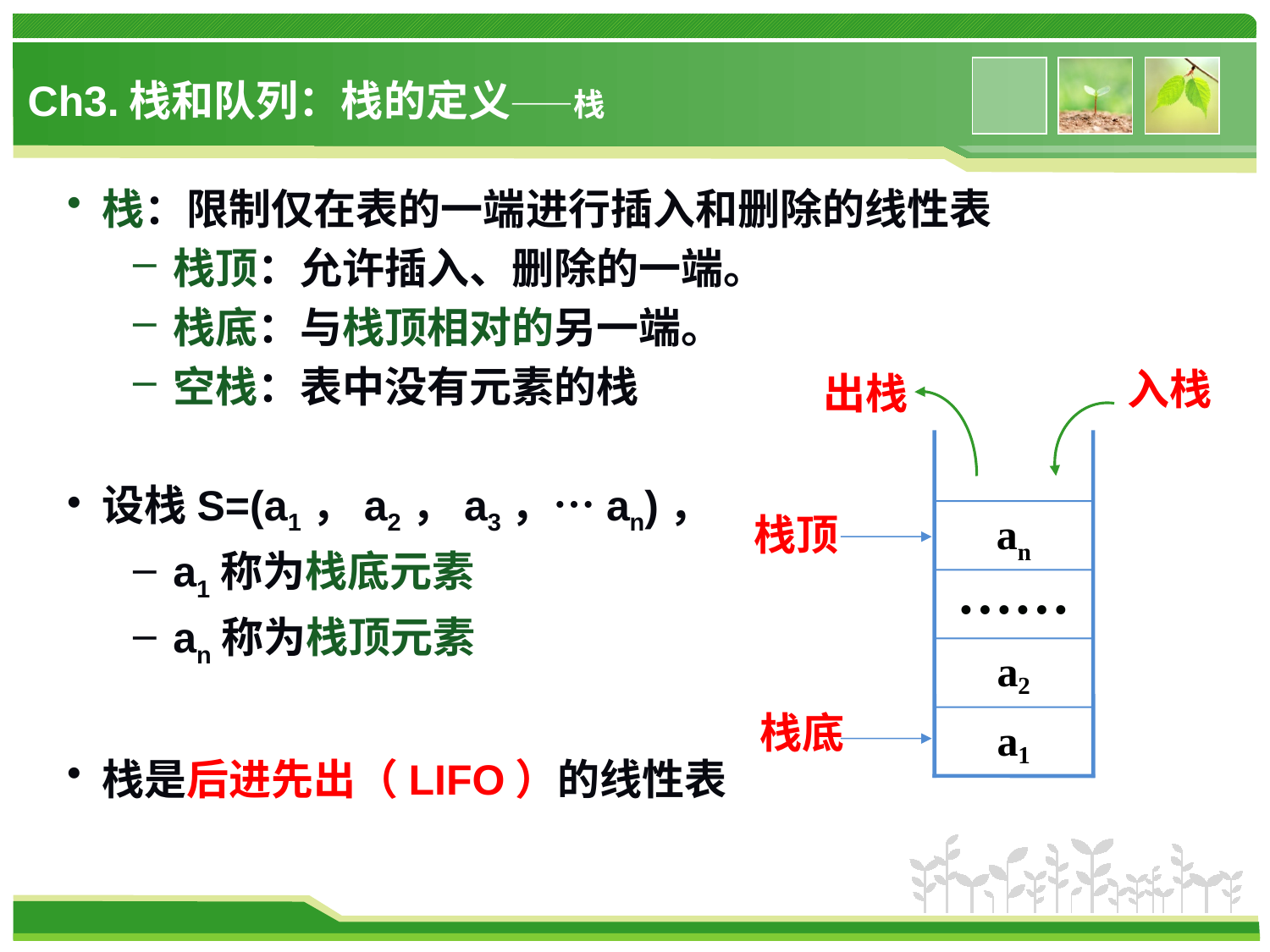

# Ch3.栈和队列：栈的定义——栈
 栈：限制仅在表的一端进行插入和删除的线性表
栈顶：允许插入、删除的一端。
栈底：与栈顶相对的另一端。
空栈：表中没有元素的栈

 设栈S=(a1，a2，a3，…an)，
a1称为栈底元素
an称为栈顶元素

 栈是后进先出（LIFO）的线性表
入栈
出栈

an

栈顶

……

a2

 栈底
a1

4